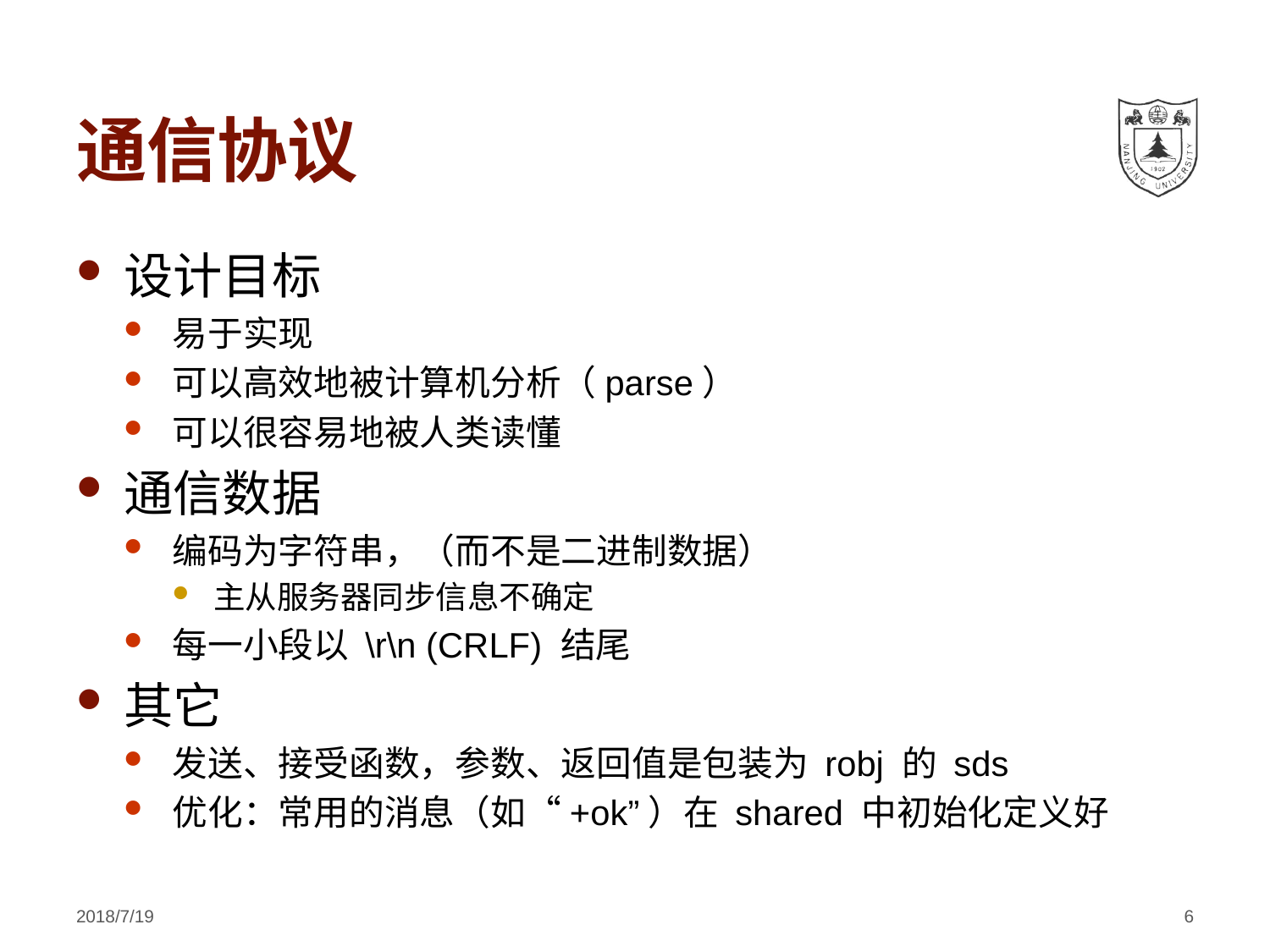

# 通信协议
设计目标
易于实现
可以高效地被计算机分析（parse）
可以很容易地被人类读懂
通信数据
编码为字符串，（而不是二进制数据）
主从服务器同步信息不确定
每一小段以 \r\n (CRLF) 结尾
其它
发送、接受函数，参数、返回值是包装为 robj 的 sds
优化：常用的消息（如“+ok”）在 shared 中初始化定义好

2018/7/19

6